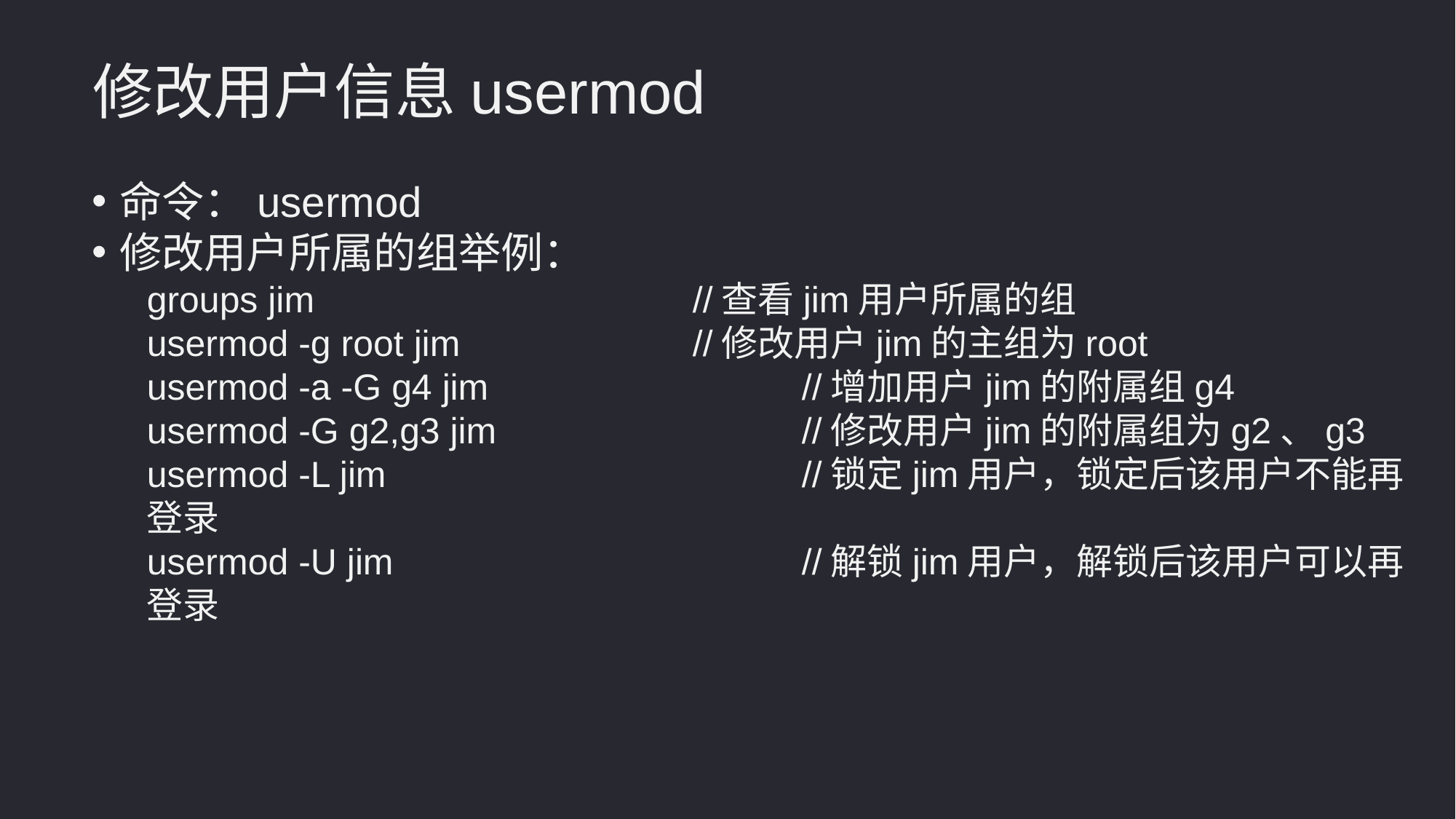

修改用户信息usermod
命令：usermod
修改用户所属的组举例：
groups jim				//查看jim用户所属的组
usermod -g root jim			//修改用户jim的主组为root
usermod -a -G g4 jim			//增加用户jim的附属组g4
usermod -G g2,g3 jim			//修改用户jim的附属组为g2、g3
usermod -L jim				//锁定jim用户，锁定后该用户不能再登录
usermod -U jim				//解锁jim用户，解锁后该用户可以再登录